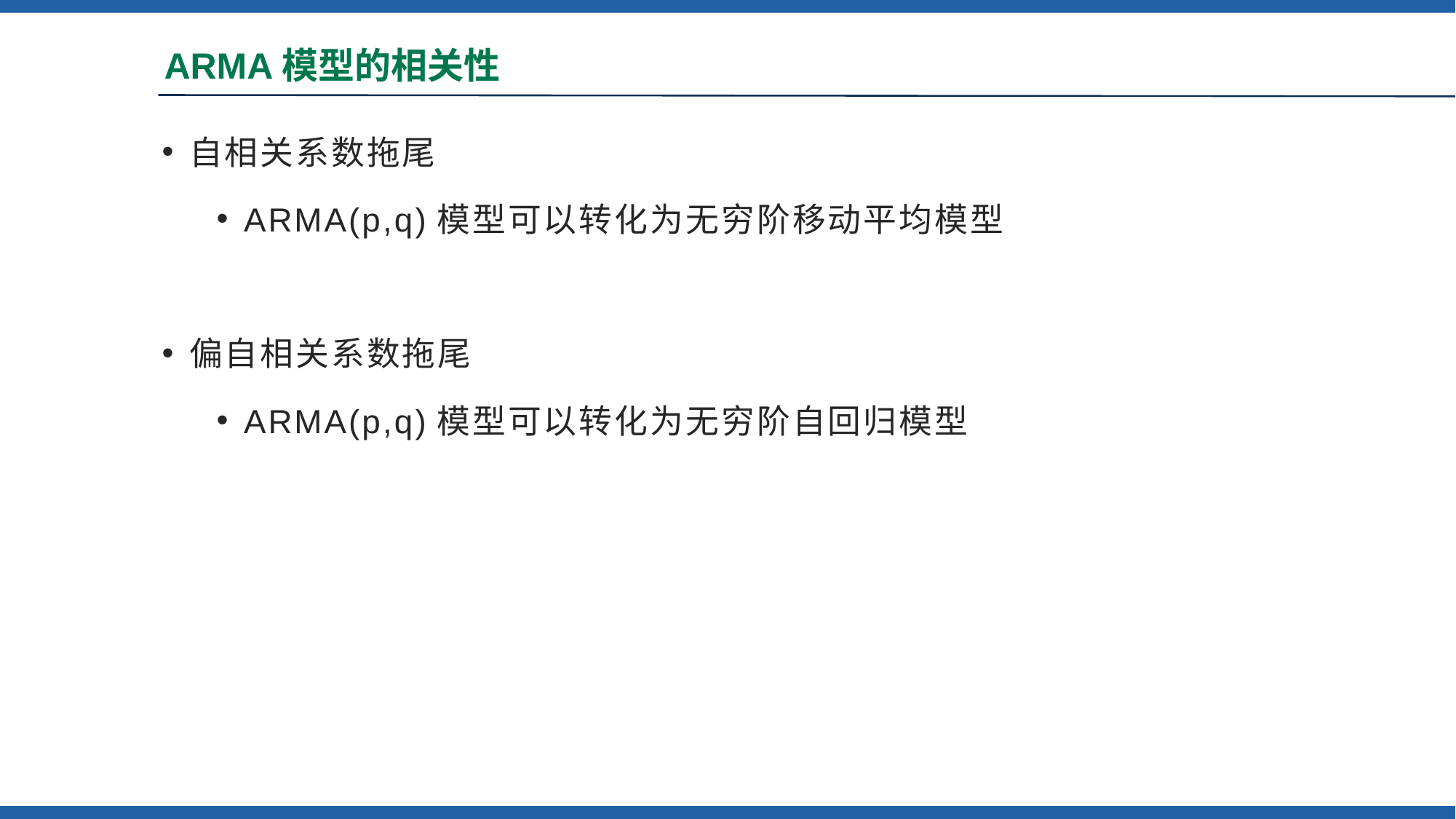

# ARMA模型的相关性
自相关系数拖尾
ARMA(p,q)模型可以转化为无穷阶移动平均模型

偏自相关系数拖尾
ARMA(p,q)模型可以转化为无穷阶自回归模型